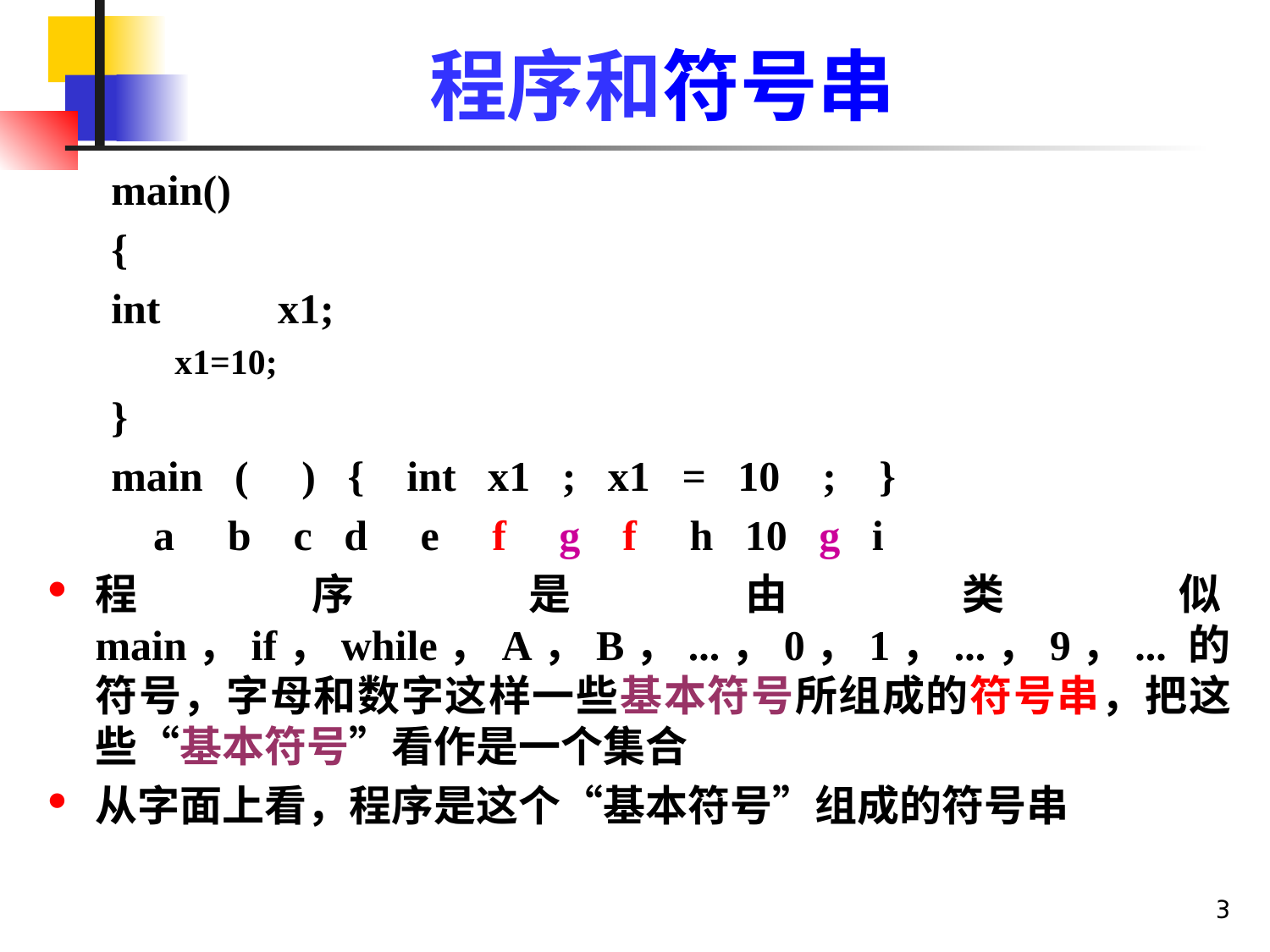

# 程序和符号串
main()
{
int	x1;
x1=10;
}
main   (     )   {    int   x1   ;   x1   =   10    ;    }
    a     b    c   d     e     f     g    f     h   10   g   i
程序是由类似main，if，while，A，B，...，0，1，...，9，... 的符号，字母和数字这样一些基本符号所组成的符号串，把这些“基本符号”看作是一个集合
从字面上看，程序是这个“基本符号”组成的符号串
3